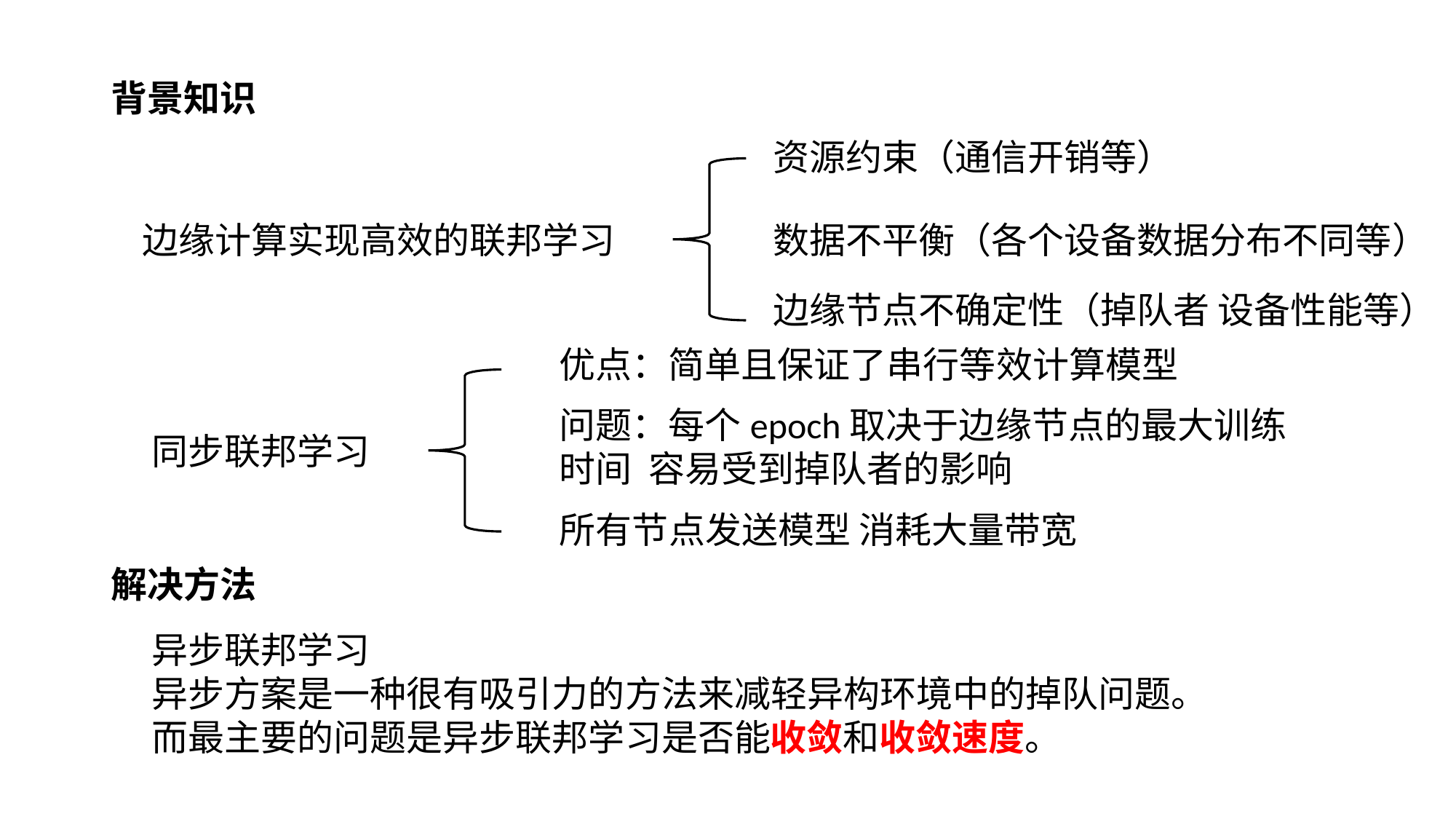

背景知识
资源约束（通信开销等）

边缘计算实现高效的联邦学习
数据不平衡（各个设备数据分布不同等）
边缘节点不确定性（掉队者 设备性能等）
优点：简单且保证了串行等效计算模型

问题：每个epoch取决于边缘节点的最大训练时间  容易受到掉队者的影响
同步联邦学习
所有节点发送模型 消耗大量带宽
解决方法
异步联邦学习
异步方案是一种很有吸引力的方法来减轻异构环境中的掉队问题。
而最主要的问题是异步联邦学习是否能收敛和收敛速度。